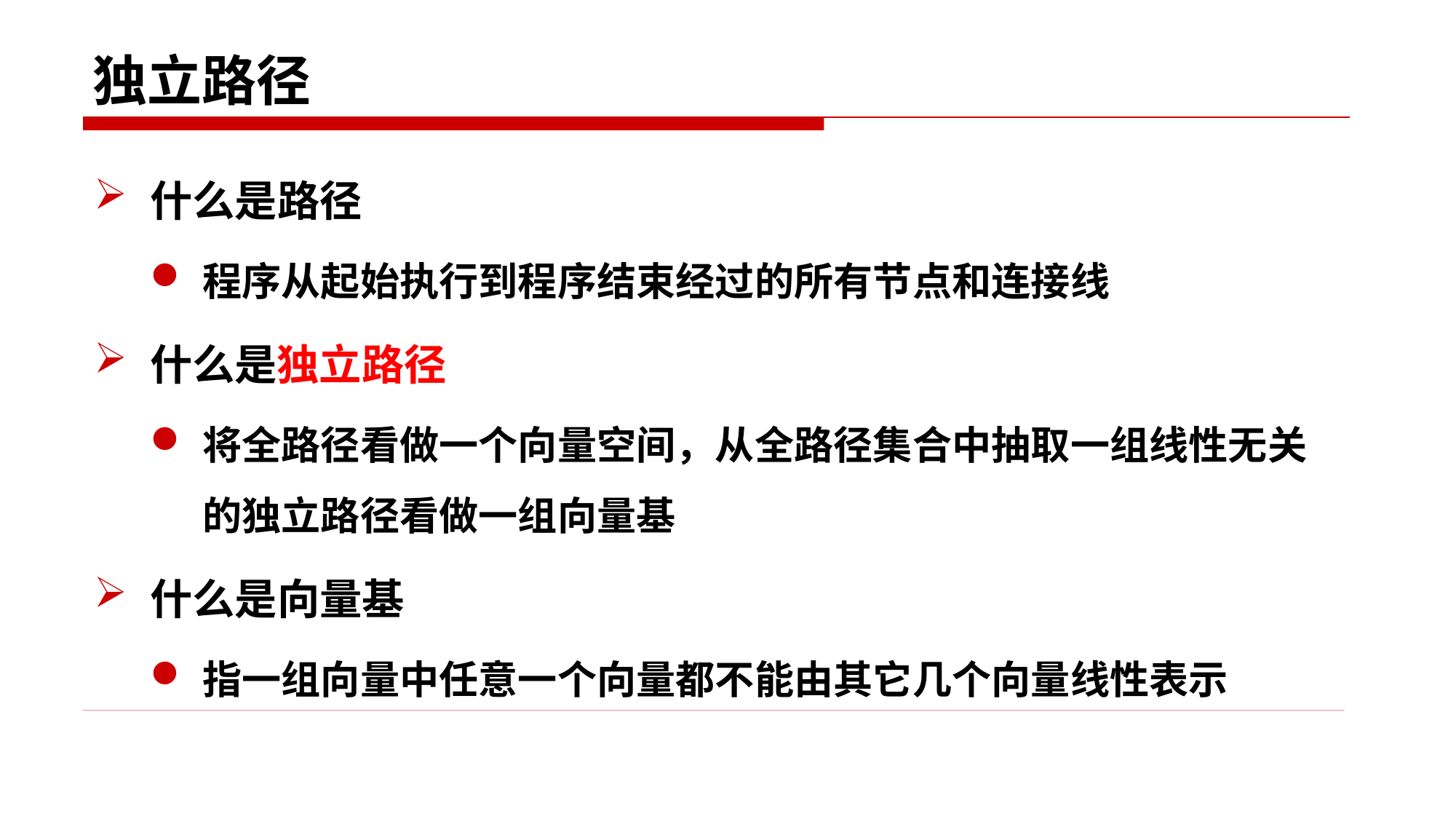

# 独立路径
什么是路径
程序从起始执行到程序结束经过的所有节点和连接线
什么是独立路径
将全路径看做一个向量空间，从全路径集合中抽取一组线性无关的独立路径看做一组向量基
什么是向量基
指一组向量中任意一个向量都不能由其它几个向量线性表示